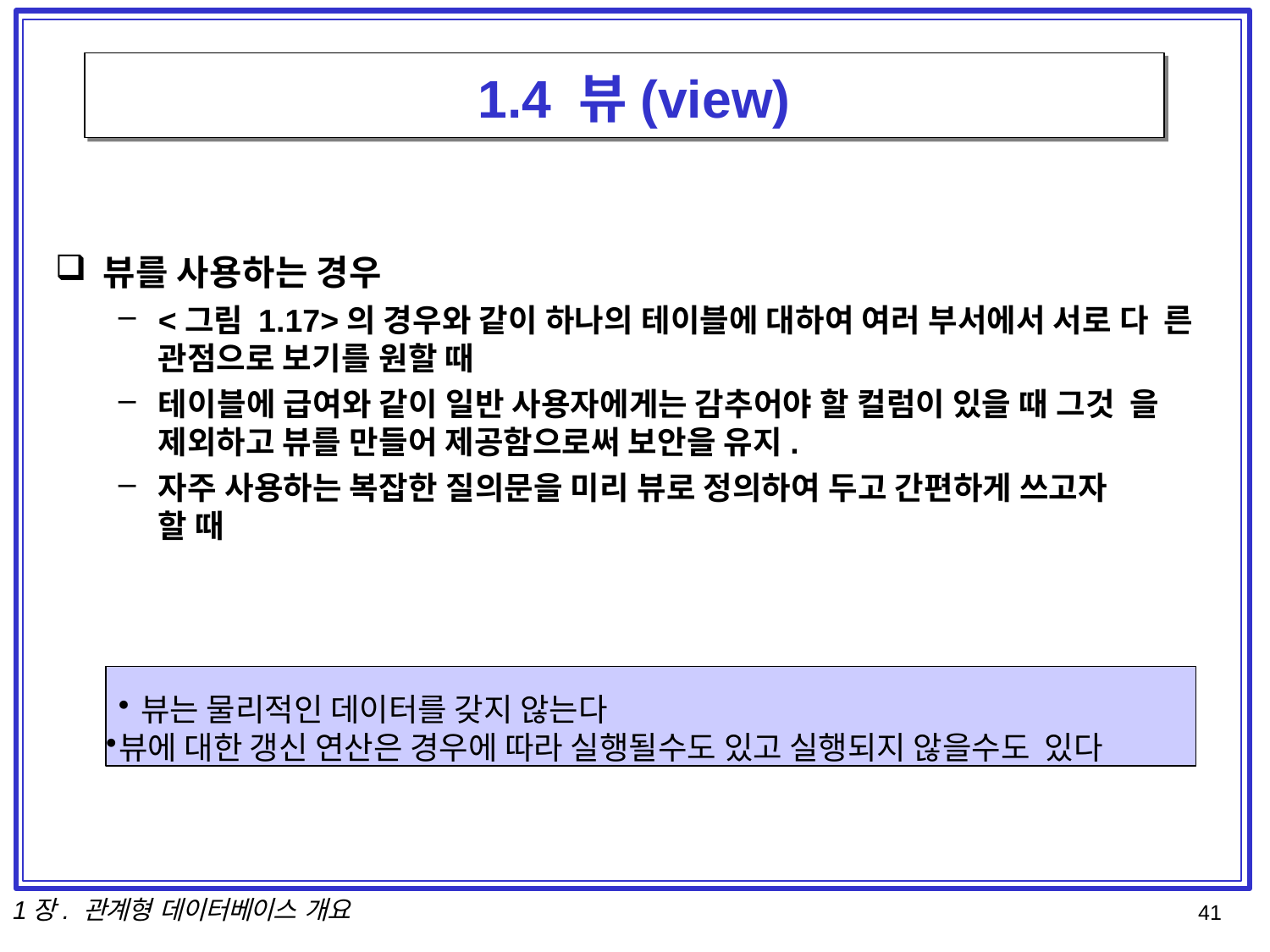

# 1.4 뷰(view)
뷰를 사용하는 경우
<그림 1.17>의 경우와 같이 하나의 테이블에 대하여 여러 부서에서 서로 다  른 관점으로 보기를 원할 때
테이블에 급여와 같이 일반 사용자에게는 감추어야 할 컬럼이 있을 때 그것  을 제외하고 뷰를 만들어 제공함으로써 보안을 유지.
자주 사용하는 복잡한 질의문을 미리 뷰로 정의하여 두고 간편하게 쓰고자
할 때
뷰는 물리적인 데이터를 갖지 않는다
뷰에 대한 갱신 연산은 경우에 따라 실행될수도 있고 실행되지 않을수도  있다
1장. 관계형 데이터베이스 개요
41